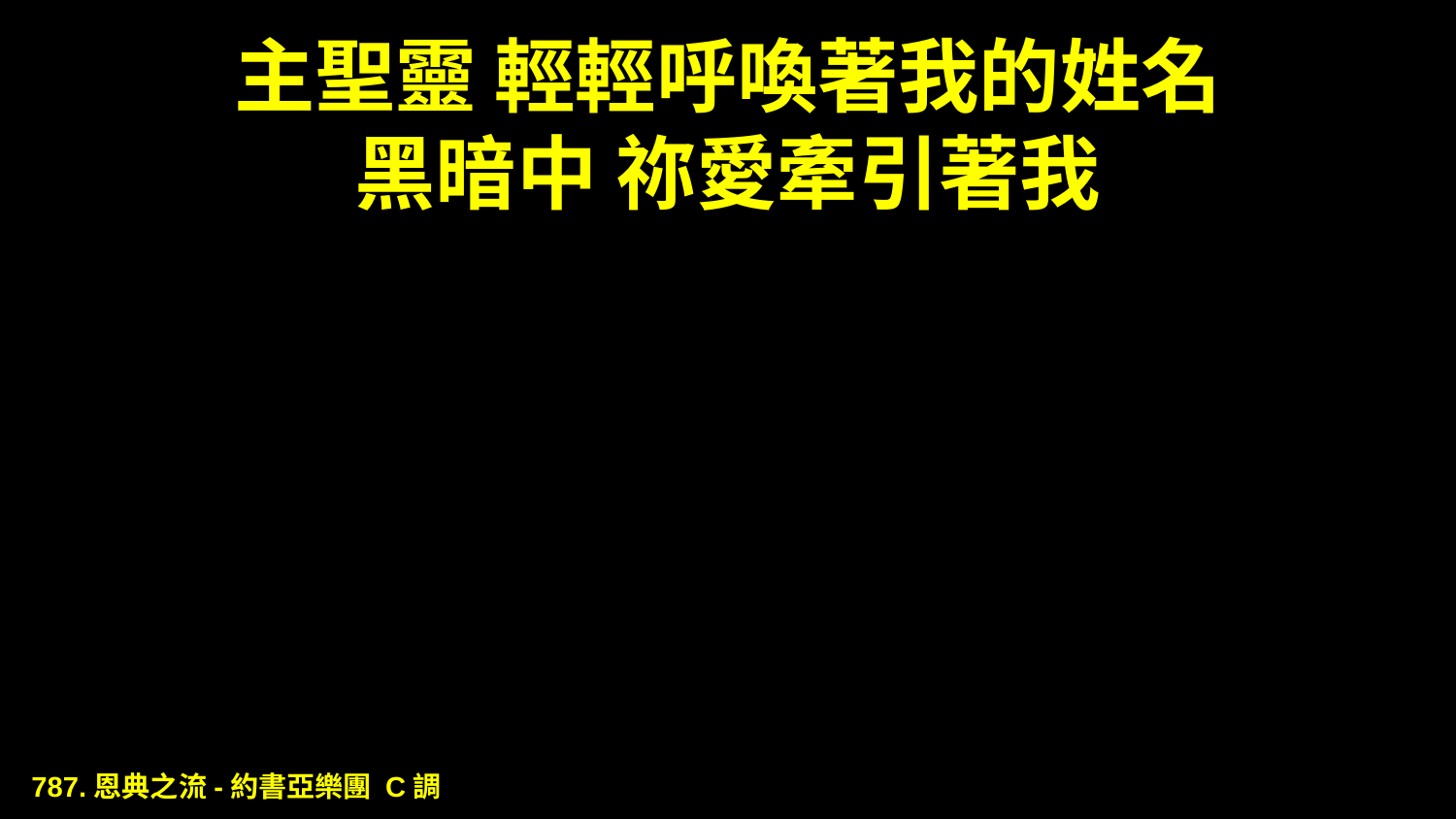

# 主聖靈 輕輕呼喚著我的姓名 黑暗中 祢愛牽引著我
787.恩典之流-約書亞樂團 C調